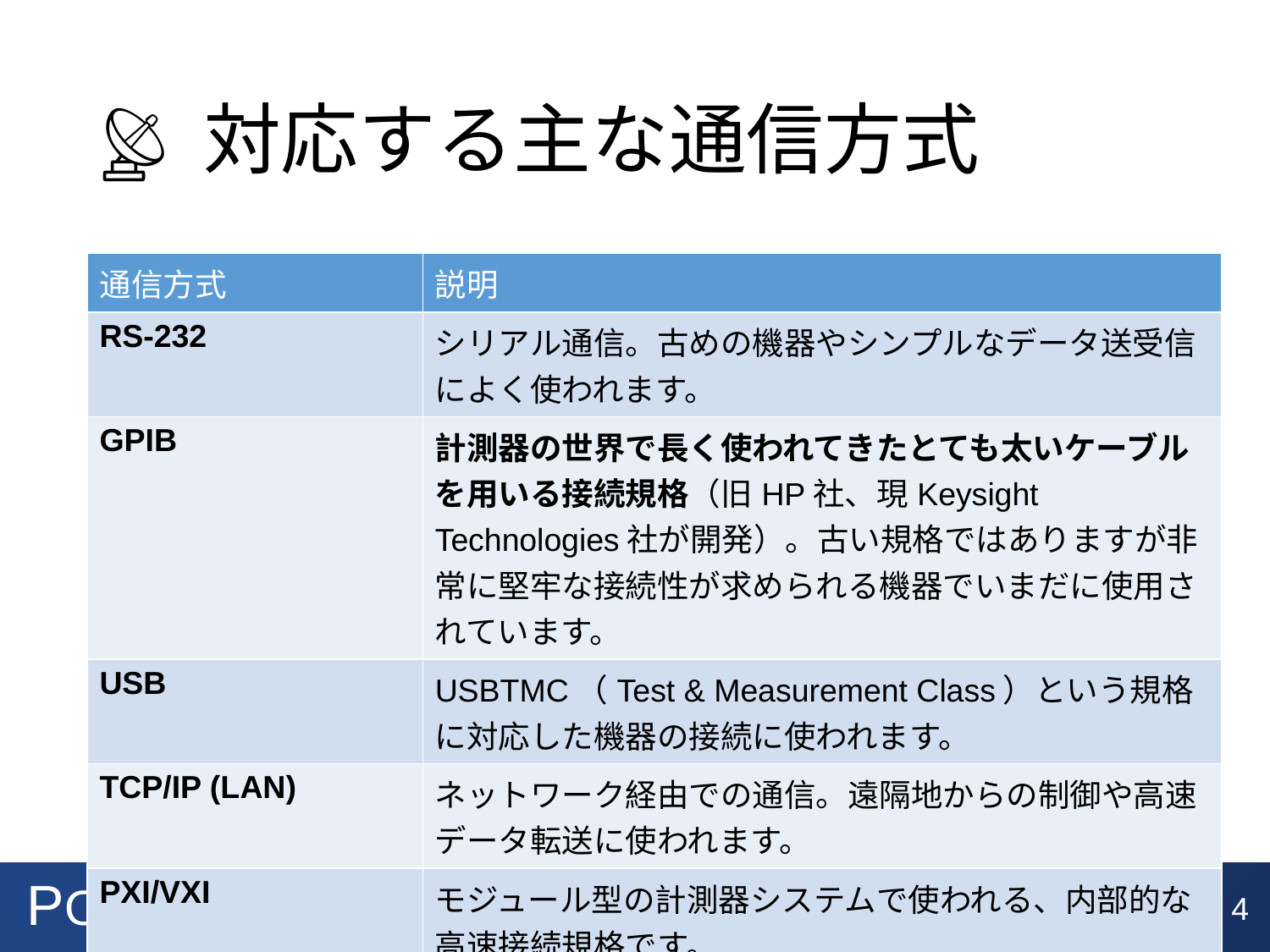

# 📡 対応する主な通信方式
| 通信方式 | 説明 |
| --- | --- |
| RS-232 | シリアル通信。古めの機器やシンプルなデータ送受信によく使われます。 |
| GPIB | 計測器の世界で長く使われてきたとても太いケーブルを用いる接続規格（旧HP社、現Keysight Technologies社が開発）。古い規格ではありますが非常に堅牢な接続性が求められる機器でいまだに使用されています。 |
| USB | USBTMC（Test & Measurement Class）という規格に対応した機器の接続に使われます。 |
| TCP/IP (LAN) | ネットワーク経由での通信。遠隔地からの制御や高速データ転送に使われます。 |
| PXI/VXI | モジュール型の計測器システムで使われる、内部的な高速接続規格です。 |
4